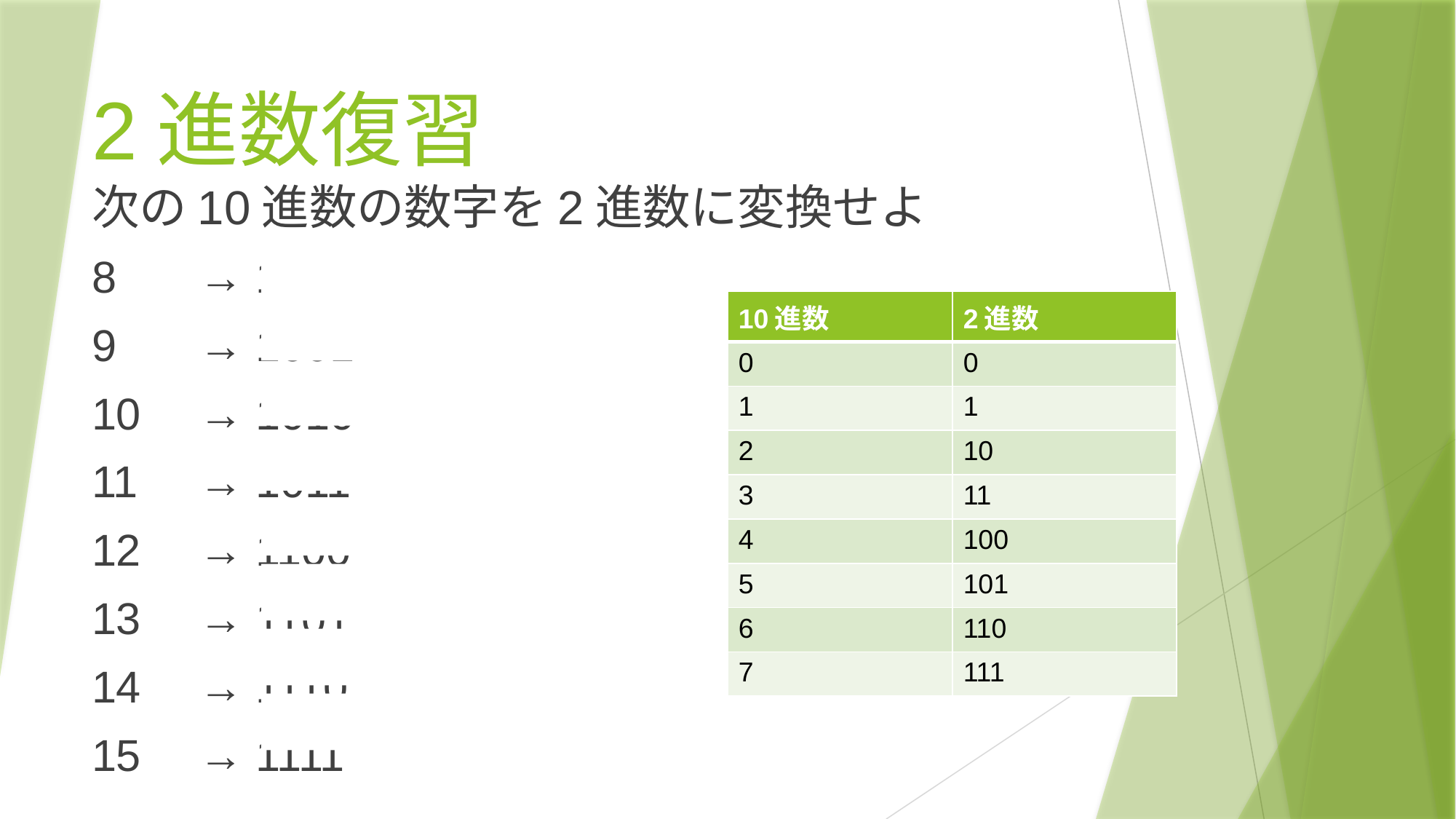

# 2進数復習
次の10進数の数字を2進数に変換せよ
8		→ 1000
9		→ 1001
10		→ 1010
11		→ 1011
12		→ 1100
13		→ 1101
14		→ 1110
15		→ 1111

| 10進数 | 2進数 |
| --- | --- |
| 0 | 0 |
| 1 | 1 |
| 2 | 10 |
| 3 | 11 |
| 4 | 100 |
| 5 | 101 |
| 6 | 110 |
| 7 | 111 |